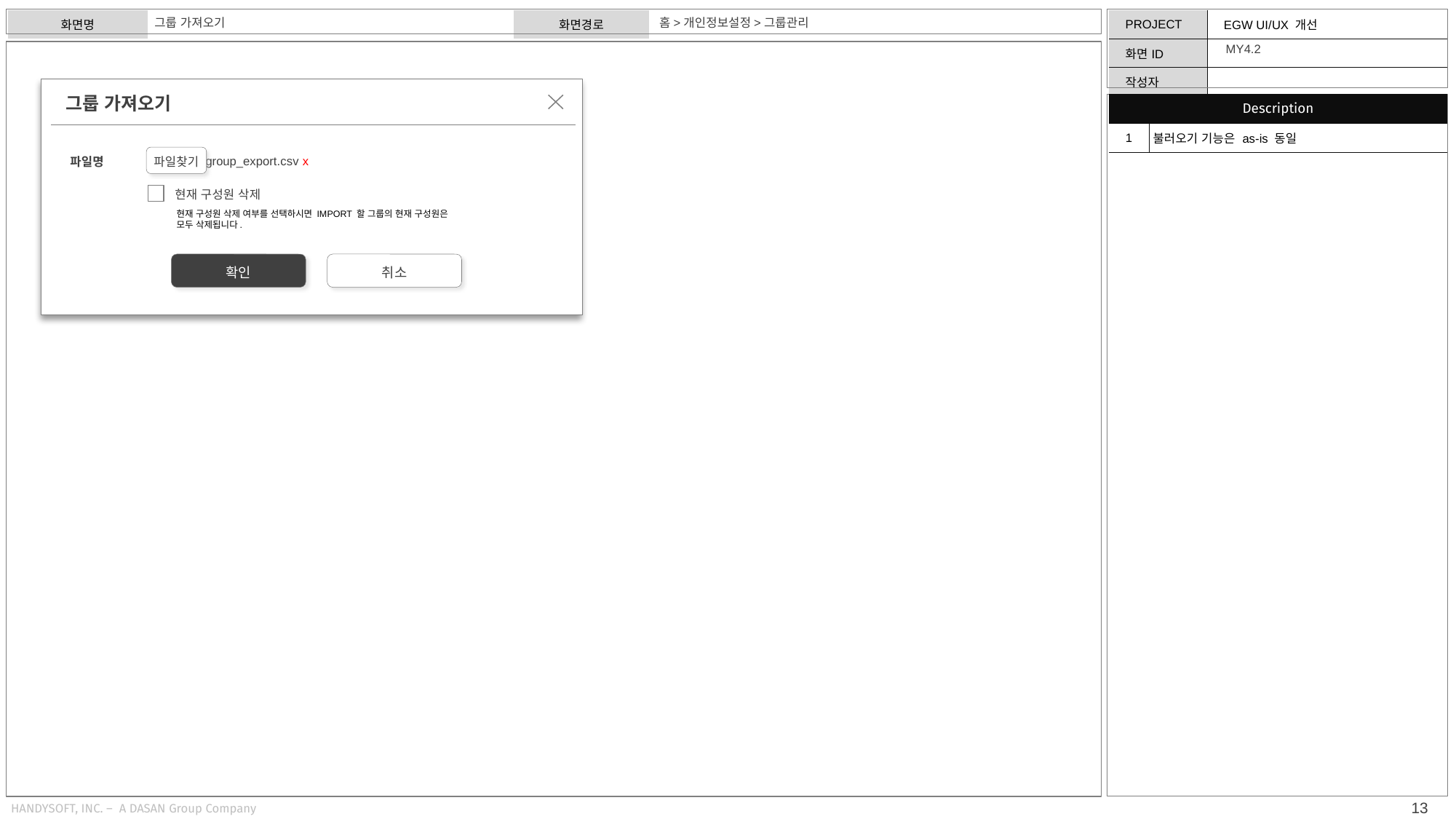

그룹 가져오기
홈>개인정보설정>그룹관리
MY4.2

그룹 가져오기
| Description |  |
| --- | --- |
| 1 | 불러오기 기능은 as-is 동일 |

파일찾기
             group_export.csv x
파일명
현재 구성원 삭제

현재 구성원 삭제 여부를 선택하시면 IMPORT 할 그룹의 현재 구성원은
모두 삭제됩니다.
확인
취소